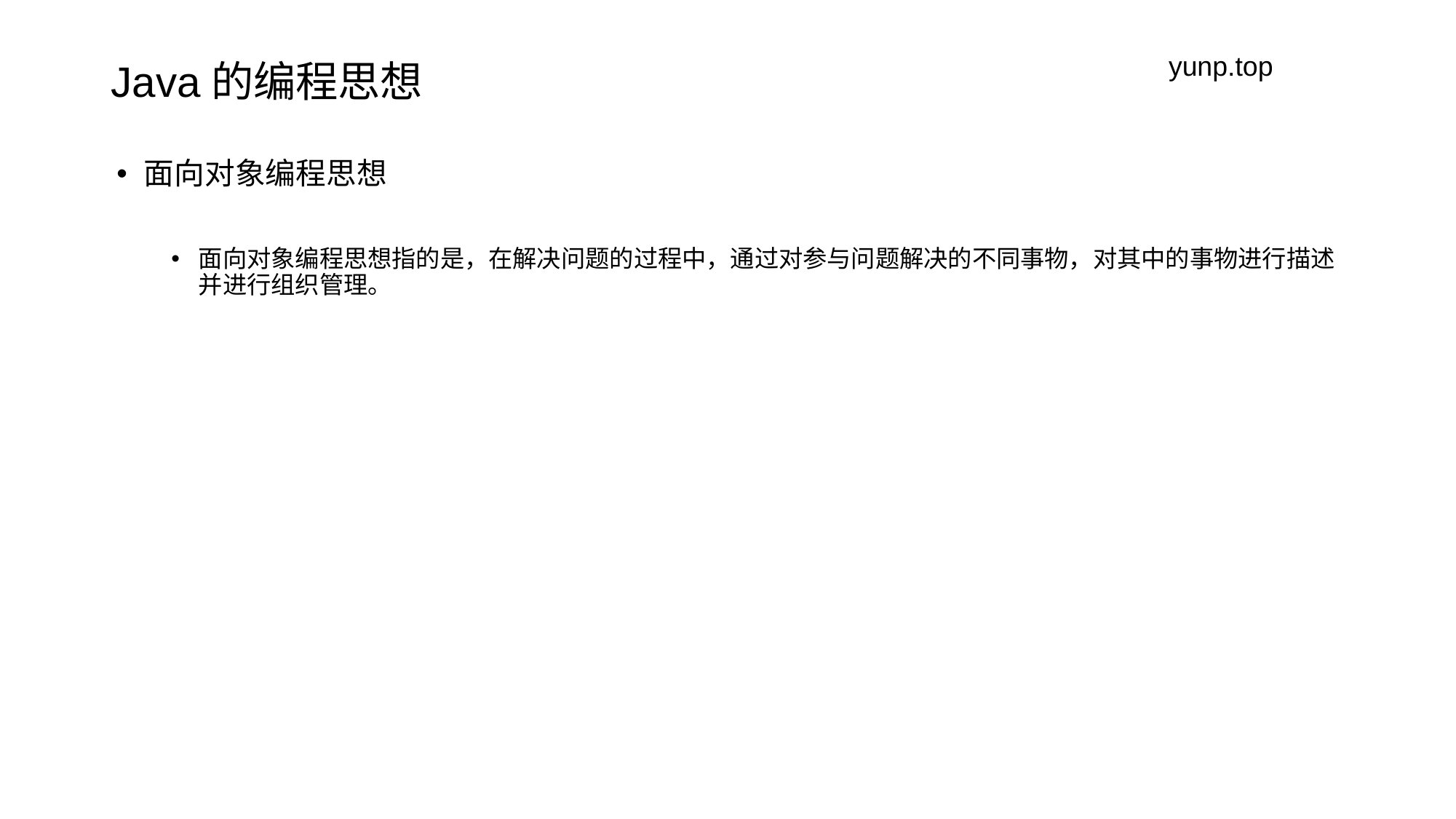

# Java的编程思想
yunp.top
面向对象编程思想

面向对象编程思想指的是，在解决问题的过程中，通过对参与问题解决的不同事物，对其中的事物进行描述并进行组织管理。